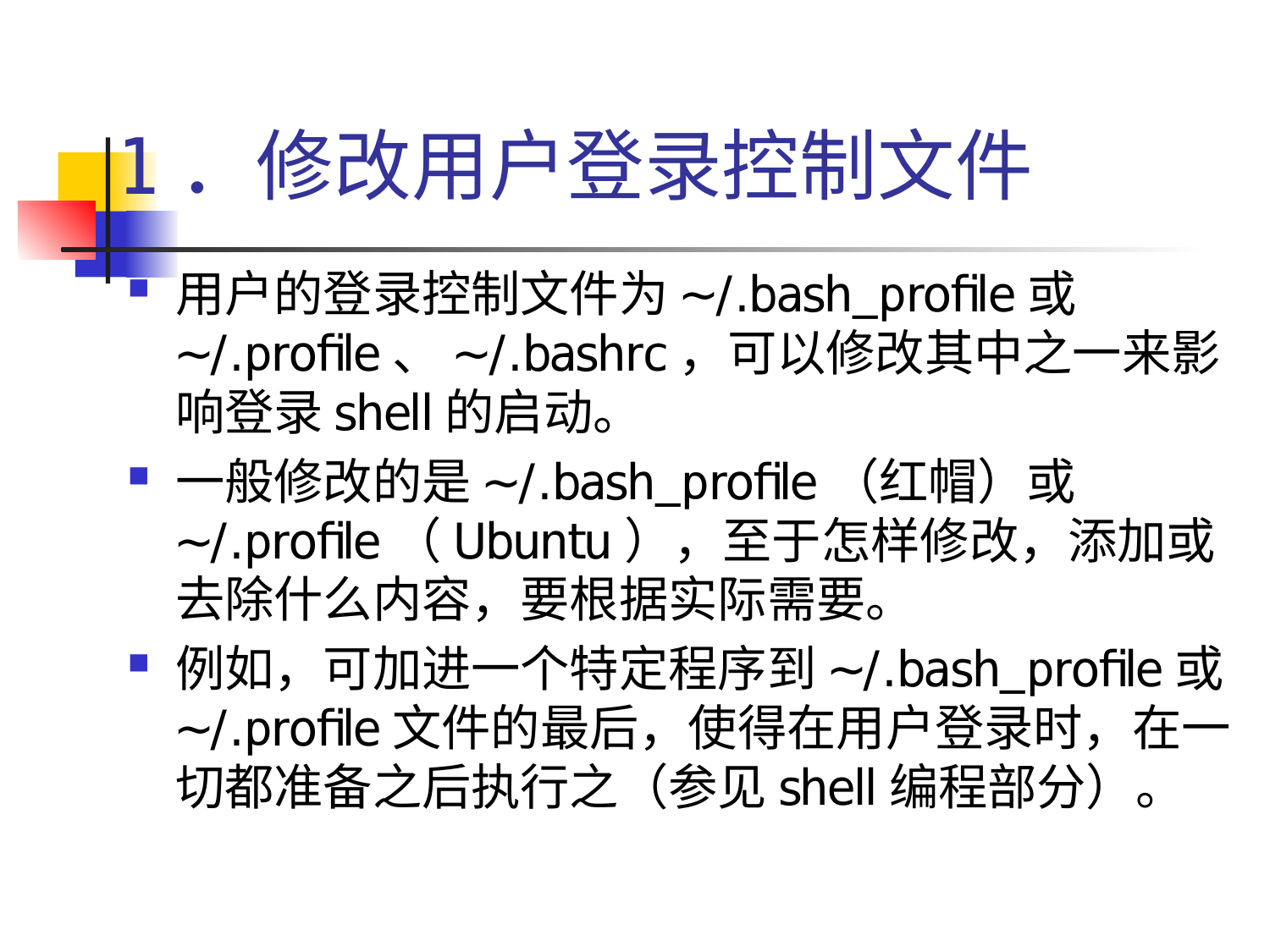

# 1．修改用户登录控制文件
用户的登录控制文件为~/.bash_profile或~/.profile、~/.bashrc，可以修改其中之一来影响登录shell的启动。
一般修改的是~/.bash_profile（红帽）或~/.profile（Ubuntu），至于怎样修改，添加或去除什么内容，要根据实际需要。
例如，可加进一个特定程序到~/.bash_profile或~/.profile文件的最后，使得在用户登录时，在一切都准备之后执行之（参见shell编程部分）。